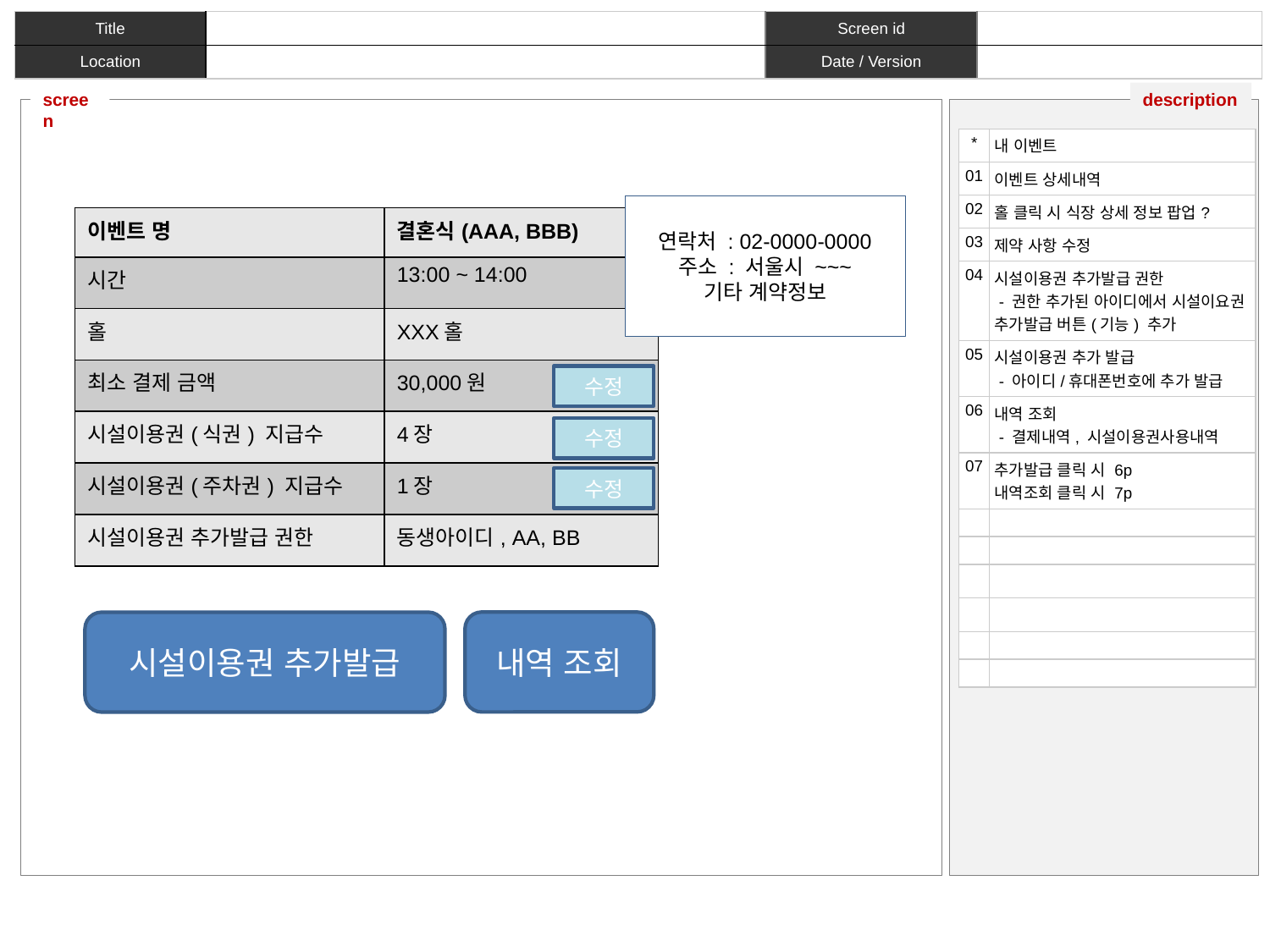

| \* | 내 이벤트 |
| --- | --- |
| 01 | 이벤트 상세내역 |
| 02 | 홀 클릭 시 식장 상세 정보 팝업? |
| 03 | 제약 사항 수정 |
| 04 | 시설이용권 추가발급 권한 - 권한 추가된 아이디에서 시설이요권 추가발급 버튼(기능) 추가 |
| 05 | 시설이용권 추가 발급 - 아이디/휴대폰번호에 추가 발급 |
| 06 | 내역 조회 - 결제내역, 시설이용권사용내역 |
| 07 | 추가발급 클릭 시 6p 내역조회 클릭 시 7p |
|  |  |
|  |  |
|  |  |
|  |  |
|  |  |
|  |  |
연락처 : 02-0000-0000
주소 : 서울시 ~~~
기타 계약정보
| 이벤트 명 | 결혼식(AAA, BBB) |
| --- | --- |
| 시간 | 13:00 ~ 14:00 |
| 홀 | XXX홀 |
| 최소 결제 금액 | 30,000원 |
| 시설이용권(식권) 지급수 | 4장 |
| 시설이용권(주차권) 지급수 | 1장 |
| 시설이용권 추가발급 권한 | 동생아이디, AA, BB |
수정
수정
수정
내역 조회
시설이용권 추가발급